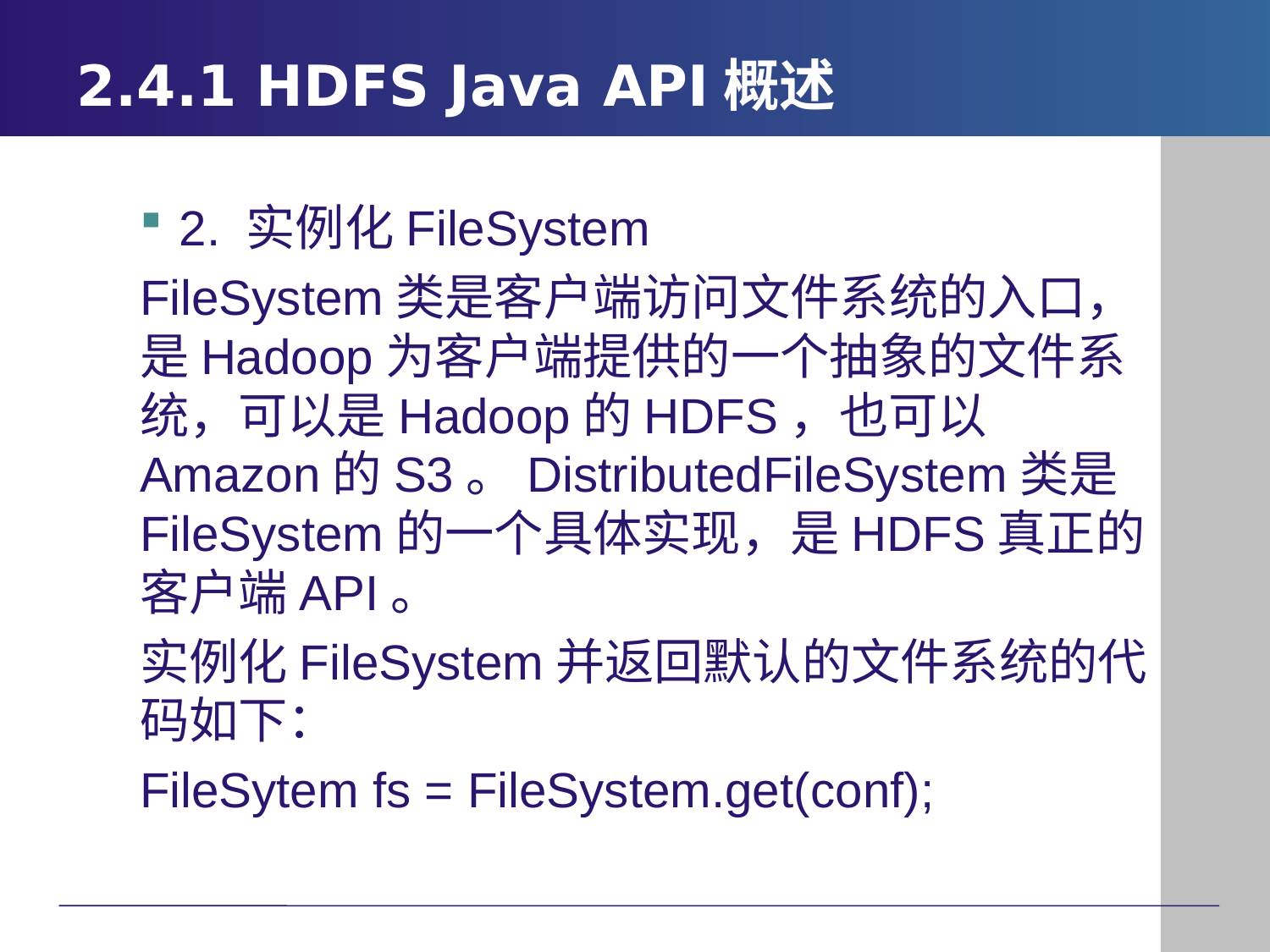

# 2.4.1 HDFS Java API概述
2. 实例化FileSystem
FileSystem类是客户端访问文件系统的入口，是Hadoop为客户端提供的一个抽象的文件系统，可以是Hadoop的HDFS，也可以Amazon的S3。DistributedFileSystem类是FileSystem的一个具体实现，是HDFS真正的客户端API。
实例化FileSystem并返回默认的文件系统的代码如下：
FileSytem fs = FileSystem.get(conf);